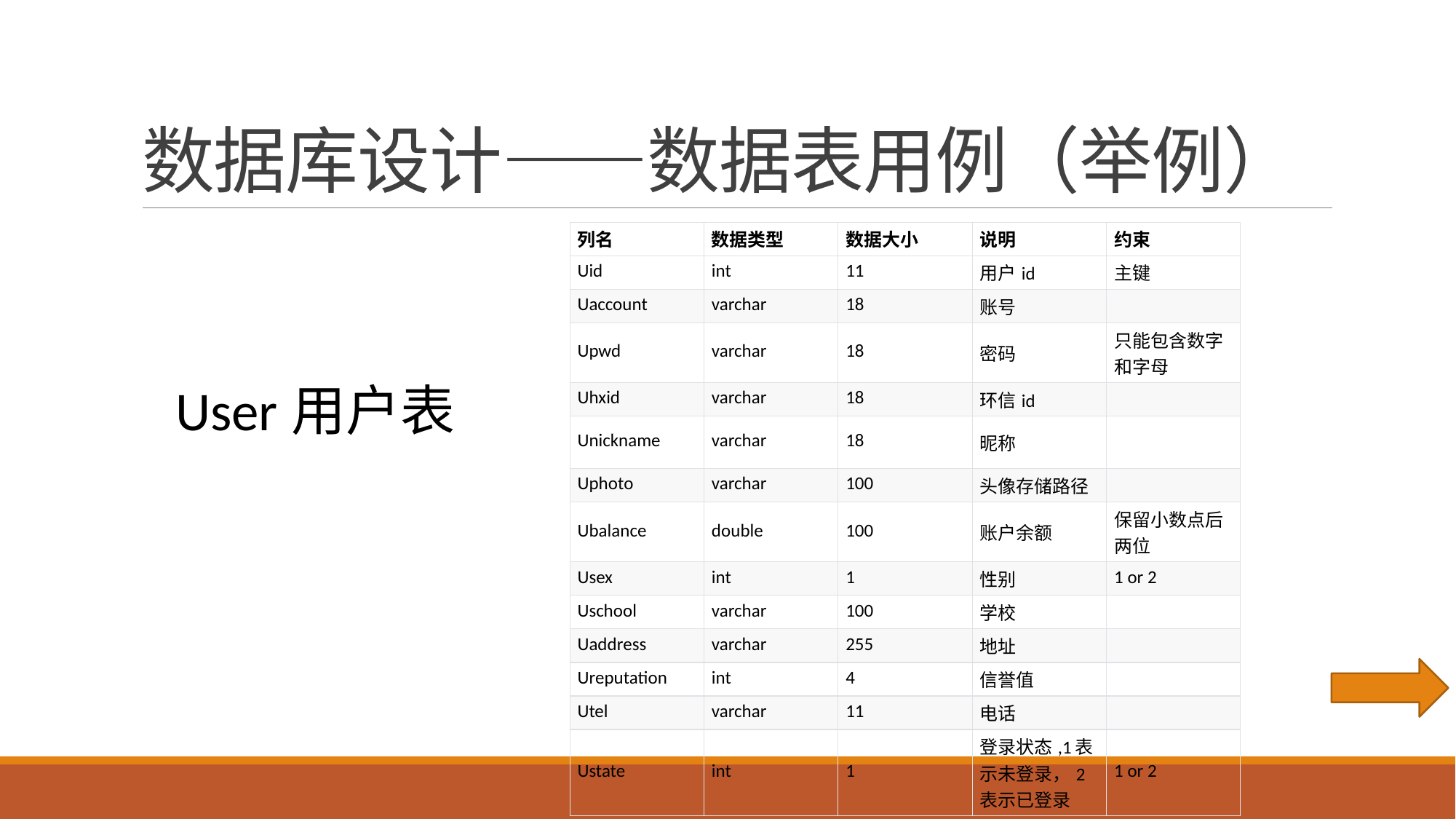

# 数据库设计——数据表用例（举例）
| 列名 | 数据类型 | 数据大小 | 说明 | 约束 |
| --- | --- | --- | --- | --- |
| Uid | int | 11 | 用户id | 主键 |
| Uaccount | varchar | 18 | 账号 |  |
| Upwd | varchar | 18 | 密码 | 只能包含数字和字母 |
| Uhxid | varchar | 18 | 环信id |  |
| Unickname | varchar | 18 | 昵称 |  |
| Uphoto | varchar | 100 | 头像存储路径 |  |
| Ubalance | double | 100 | 账户余额 | 保留小数点后两位 |
| Usex | int | 1 | 性别 | 1 or 2 |
| Uschool | varchar | 100 | 学校 |  |
| Uaddress | varchar | 255 | 地址 |  |
| Ureputation | int | 4 | 信誉值 |  |
| Utel | varchar | 11 | 电话 |  |
| Ustate | int | 1 | 登录状态,1表示未登录，2表示已登录 | 1 or 2 |
User用户表